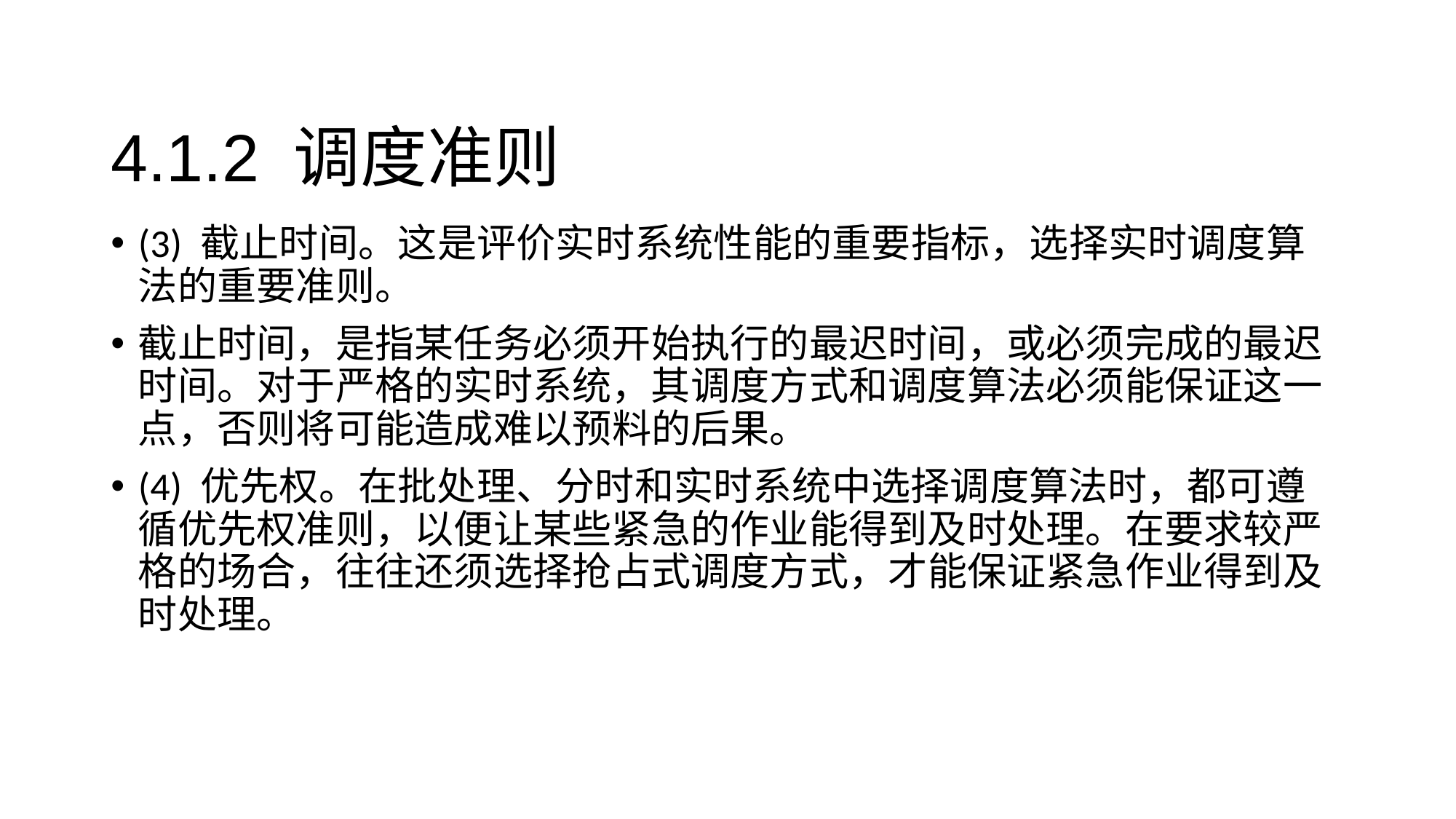

# 4.1.2 调度准则
(3) 截止时间。这是评价实时系统性能的重要指标，选择实时调度算法的重要准则。
截止时间，是指某任务必须开始执行的最迟时间，或必须完成的最迟时间。对于严格的实时系统，其调度方式和调度算法必须能保证这一点，否则将可能造成难以预料的后果。
(4) 优先权。在批处理、分时和实时系统中选择调度算法时，都可遵循优先权准则，以便让某些紧急的作业能得到及时处理。在要求较严格的场合，往往还须选择抢占式调度方式，才能保证紧急作业得到及时处理。
18